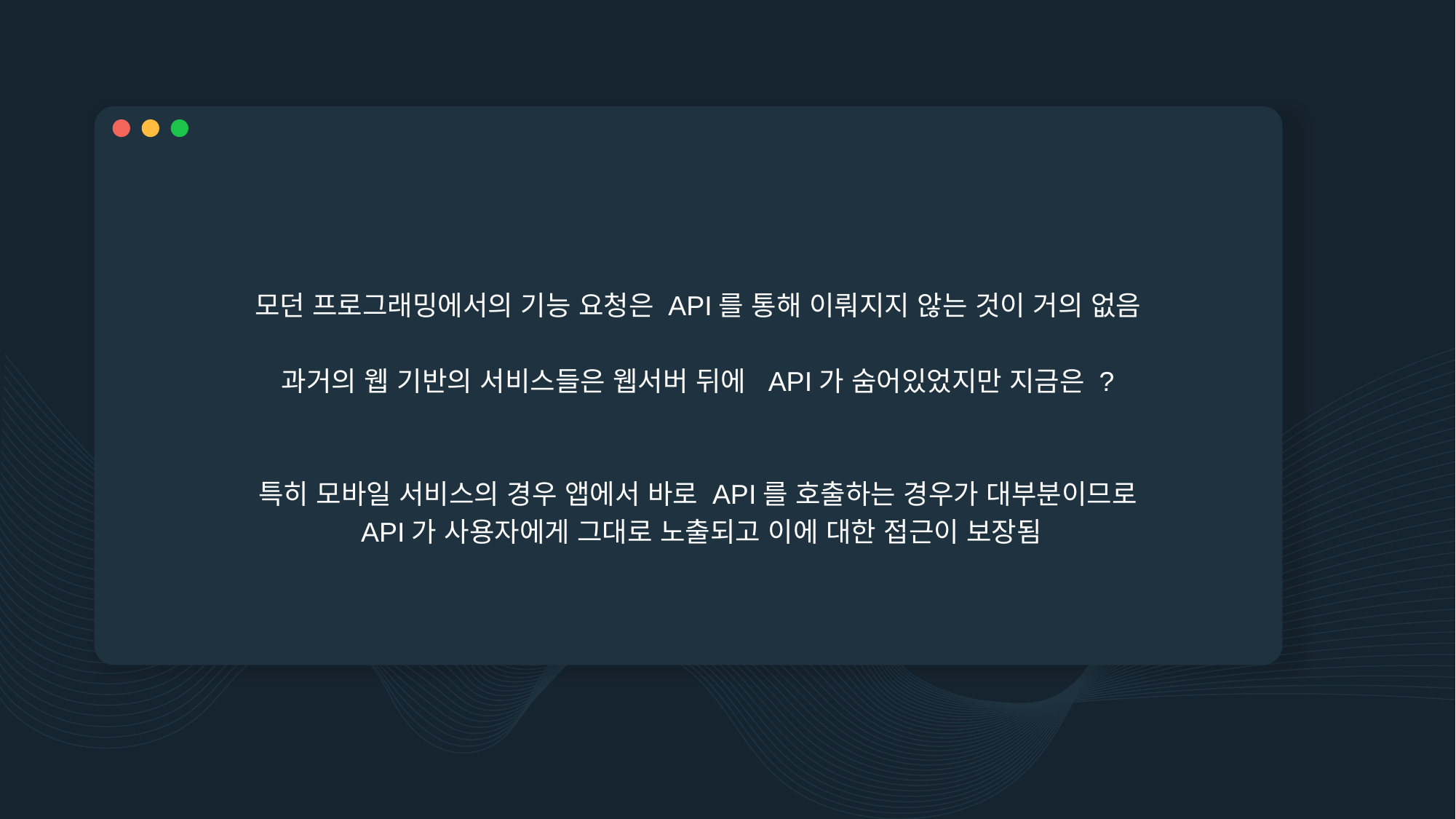

#

모던 프로그래밍에서의 기능 요청은 API를 통해 이뤄지지 않는 것이 거의 없음

과거의 웹 기반의 서비스들은 웹서버 뒤에  API가 숨어있었지만 지금은 ?

특히 모바일 서비스의 경우 앱에서 바로 API를 호출하는 경우가 대부분이므로
 API가 사용자에게 그대로 노출되고 이에 대한 접근이 보장됨